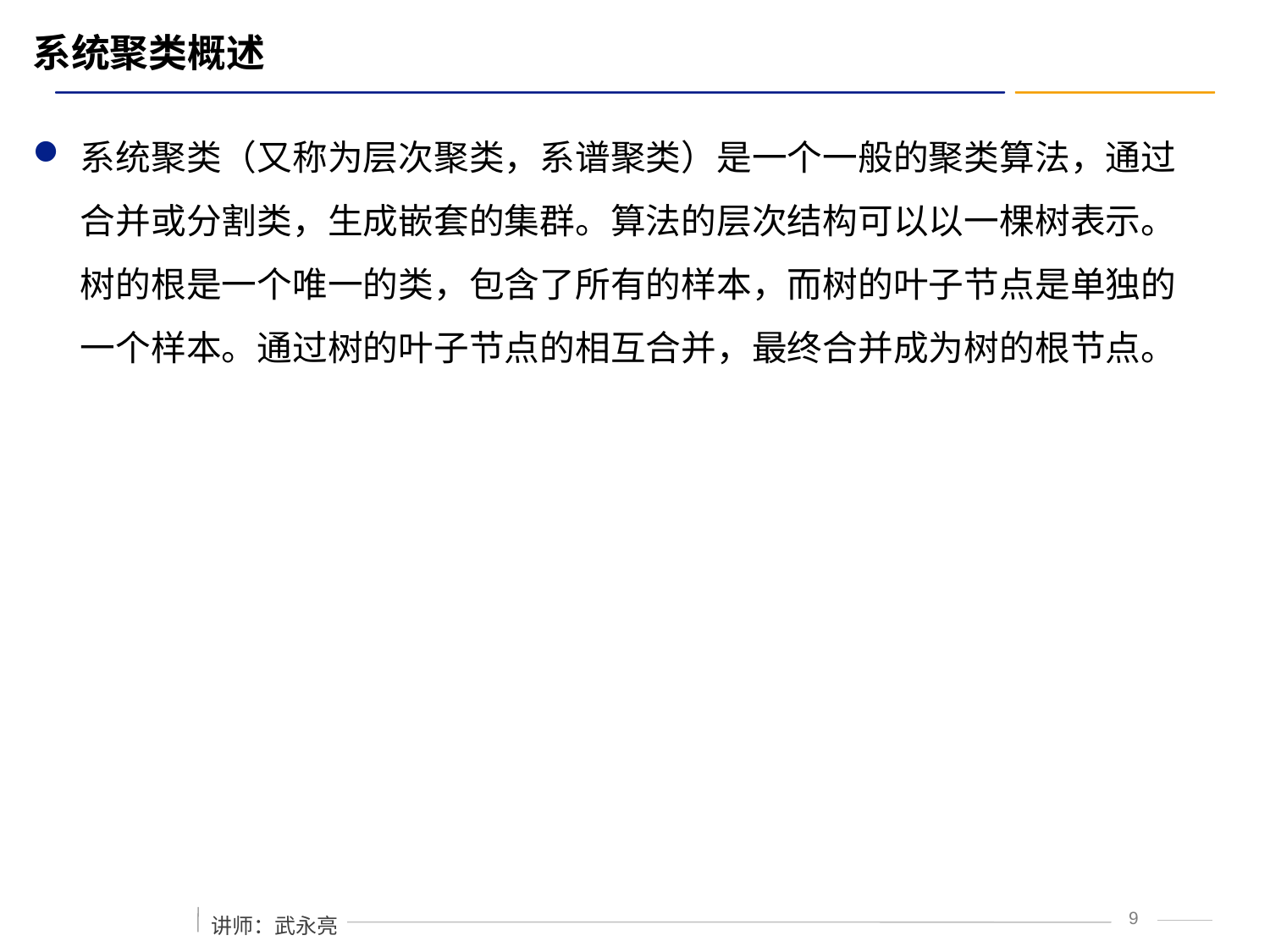

# 系统聚类概述
系统聚类（又称为层次聚类，系谱聚类）是一个一般的聚类算法，通过合并或分割类，生成嵌套的集群。算法的层次结构可以以一棵树表示。树的根是一个唯一的类，包含了所有的样本，而树的叶子节点是单独的一个样本。通过树的叶子节点的相互合并，最终合并成为树的根节点。